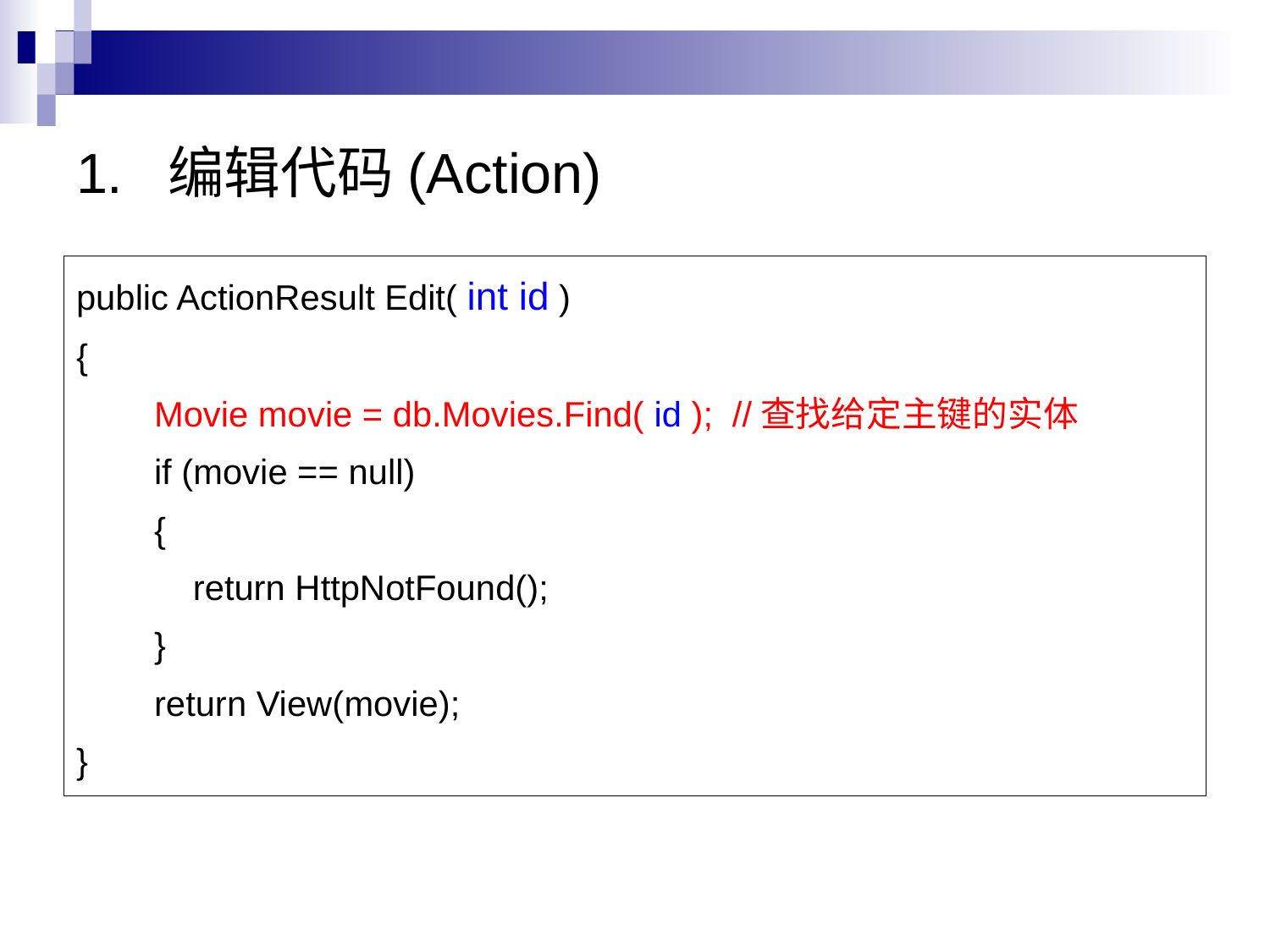

1.  编辑代码(Action)
public ActionResult Edit( int id )
{
        Movie movie = db.Movies.Find( id );  //查找给定主键的实体
        if (movie == null)
        {
            return HttpNotFound();
        }
        return View(movie);
}